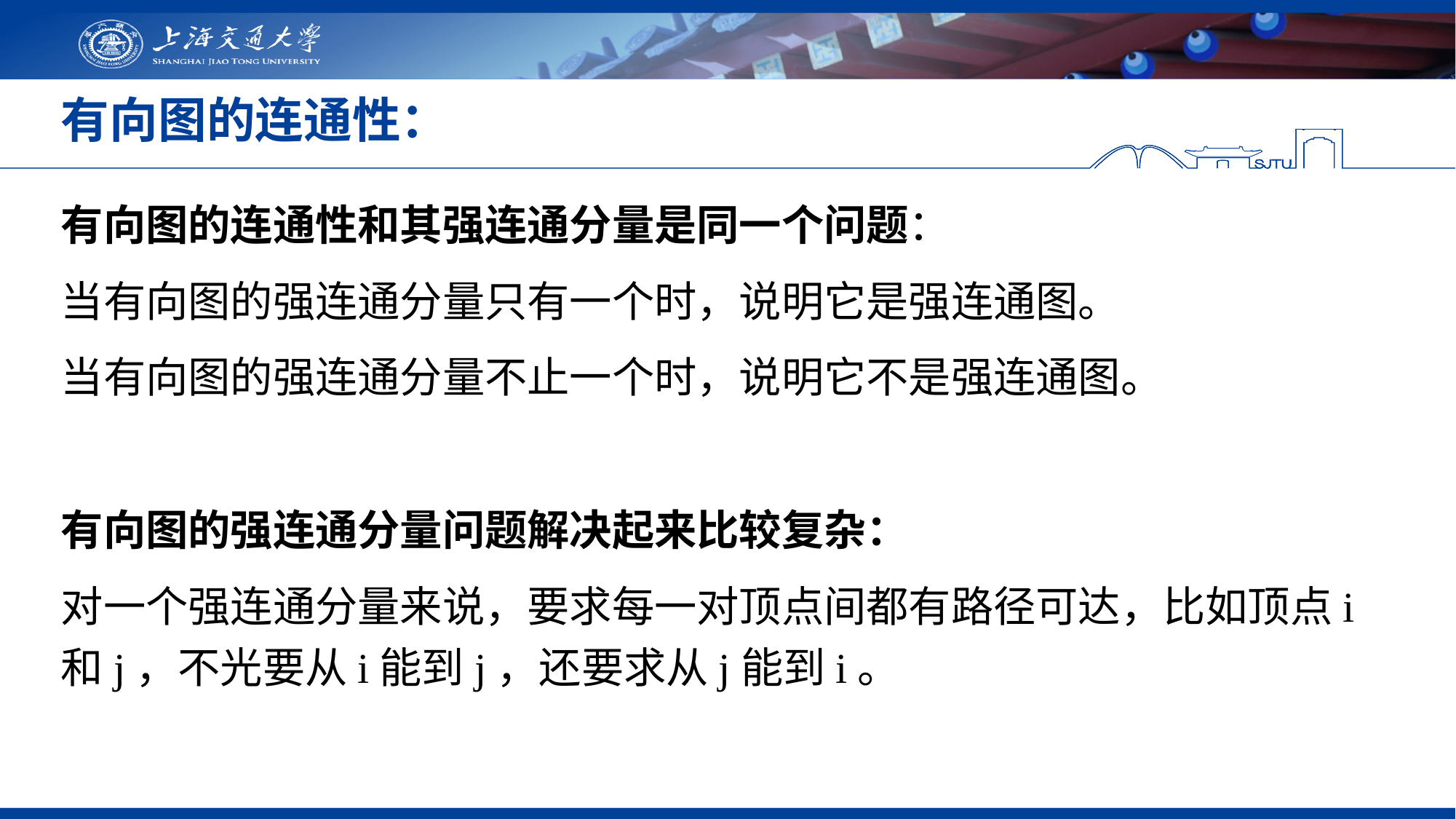

# 有向图的连通性：
有向图的连通性和其强连通分量是同一个问题：
当有向图的强连通分量只有一个时，说明它是强连通图。
当有向图的强连通分量不止一个时，说明它不是强连通图。

有向图的强连通分量问题解决起来比较复杂：
对一个强连通分量来说，要求每一对顶点间都有路径可达，比如顶点i和j，不光要从i能到j，还要求从j能到i。